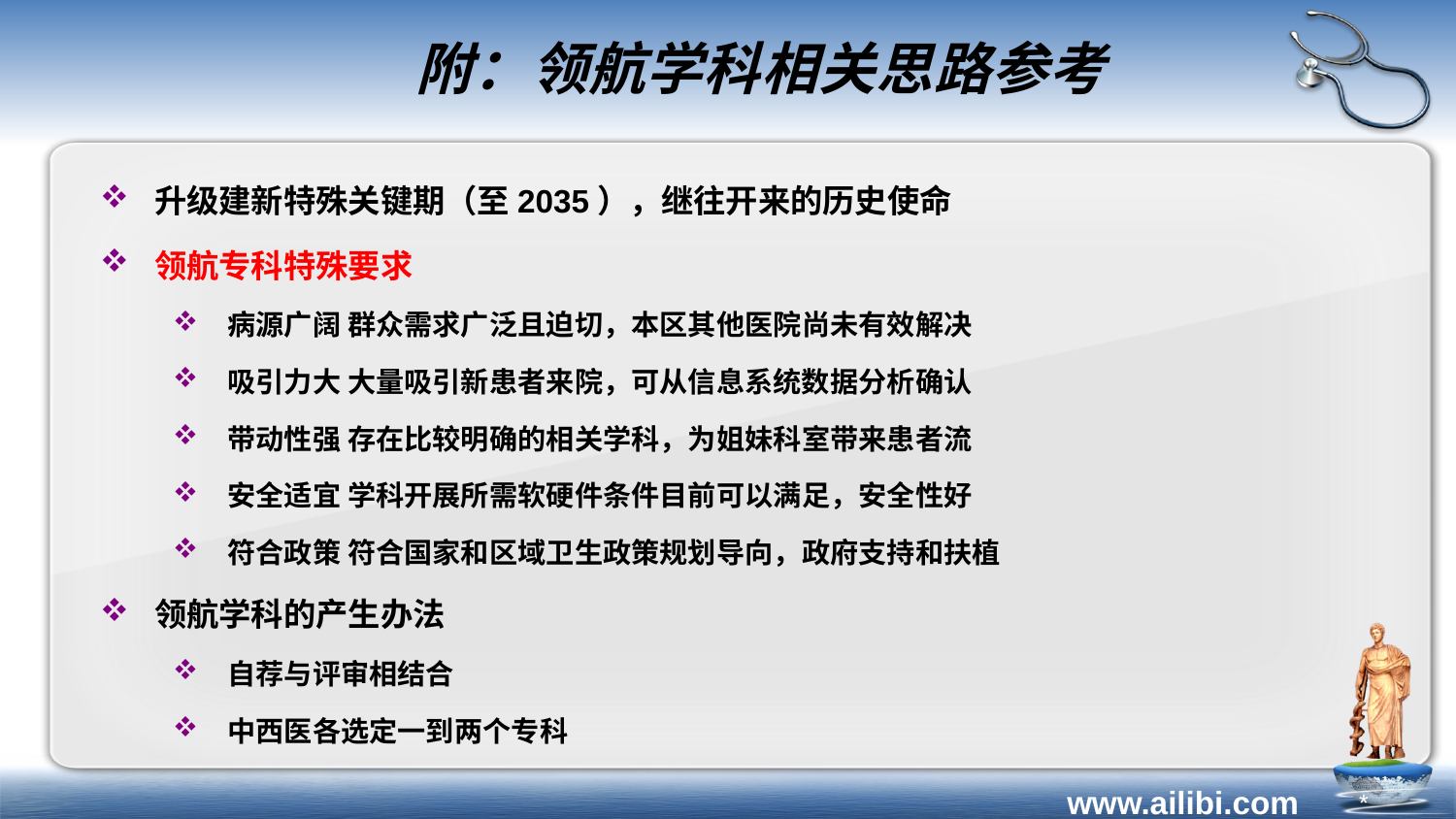

# 附：领航学科相关思路参考
升级建新特殊关键期（至2035），继往开来的历史使命
领航专科特殊要求
病源广阔 群众需求广泛且迫切，本区其他医院尚未有效解决
吸引力大 大量吸引新患者来院，可从信息系统数据分析确认
带动性强 存在比较明确的相关学科，为姐妹科室带来患者流
安全适宜 学科开展所需软硬件条件目前可以满足，安全性好
符合政策 符合国家和区域卫生政策规划导向，政府支持和扶植
领航学科的产生办法
自荐与评审相结合
中西医各选定一到两个专科
*